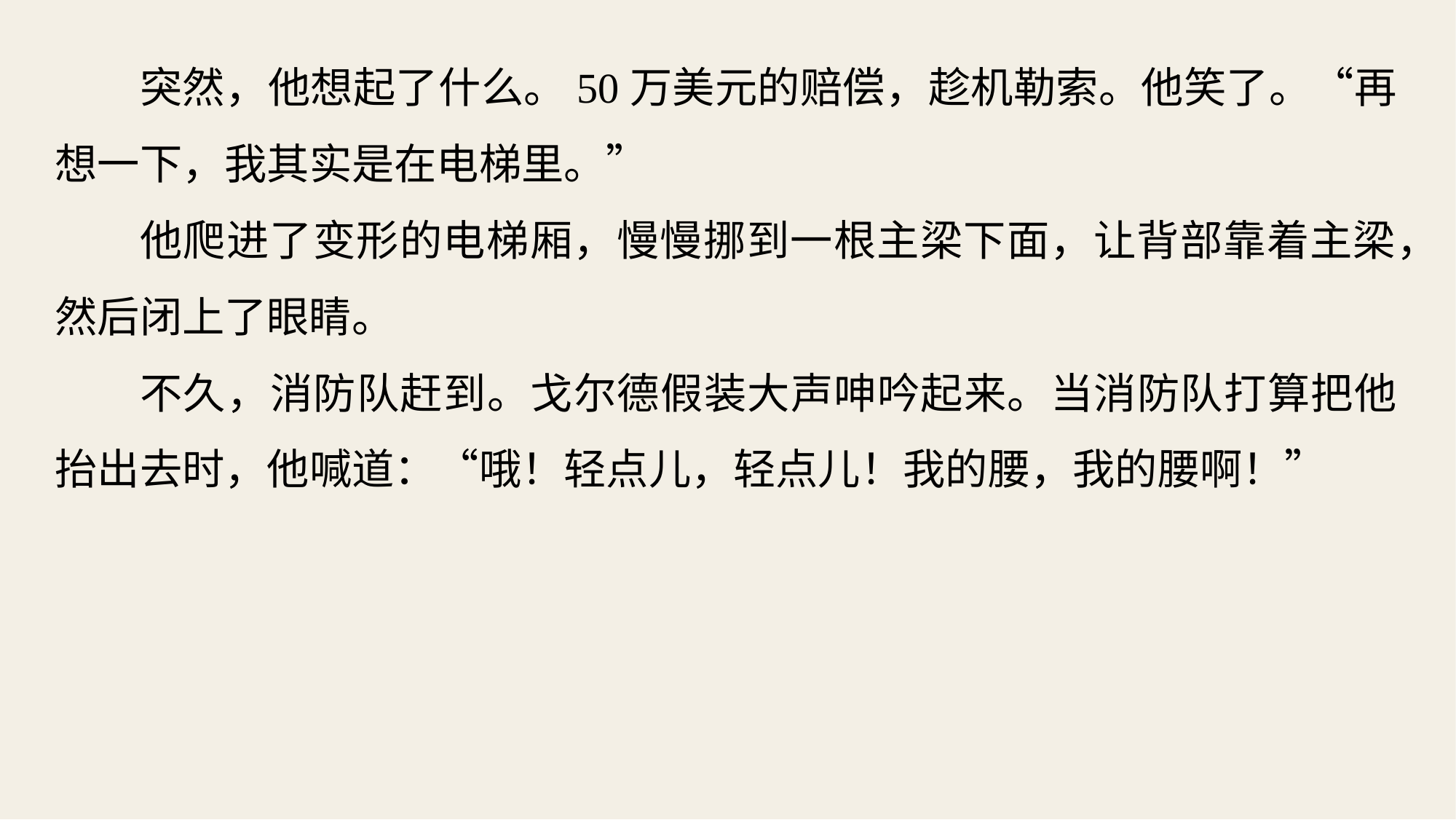

突然，他想起了什么。50万美元的赔偿，趁机勒索。他笑了。“再想一下，我其实是在电梯里。”
他爬进了变形的电梯厢，慢慢挪到一根主梁下面，让背部靠着主梁，然后闭上了眼睛。
不久，消防队赶到。戈尔德假装大声呻吟起来。当消防队打算把他抬出去时，他喊道：“哦！轻点儿，轻点儿！我的腰，我的腰啊！”